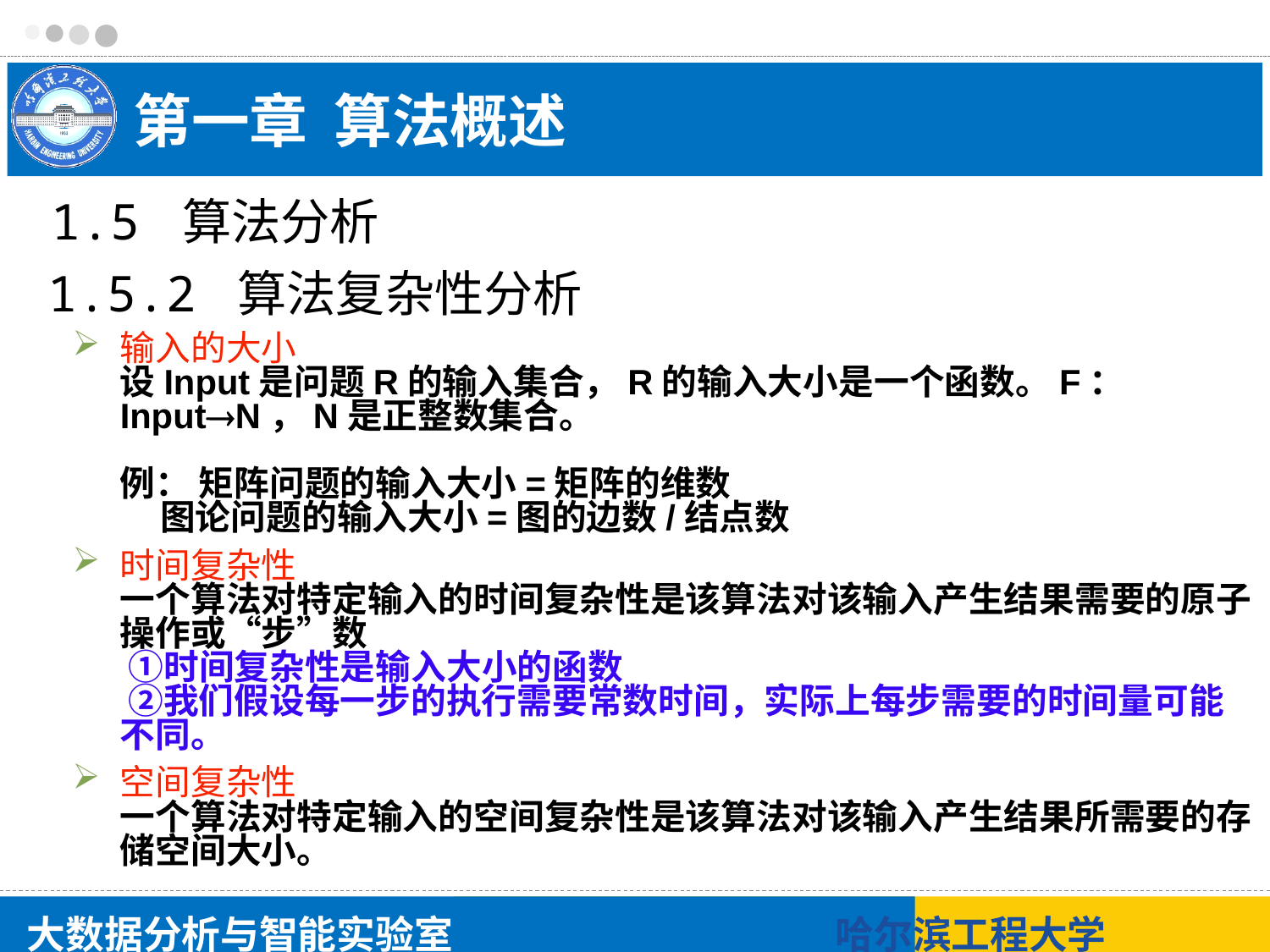

# 第一章  算法概述
1.5 算法分析
1.5.2 算法复杂性分析
输入的大小
设Input是问题R的输入集合，R的输入大小是一个函数。F：Input→N，N是正整数集合。
例： 矩阵问题的输入大小=矩阵的维数
     图论问题的输入大小=图的边数/结点数
时间复杂性
一个算法对特定输入的时间复杂性是该算法对该输入产生结果需要的原子操作或“步”数
 ①时间复杂性是输入大小的函数
 ②我们假设每一步的执行需要常数时间，实际上每步需要的时间量可能不同。
空间复杂性
一个算法对特定输入的空间复杂性是该算法对该输入产生结果所需要的存储空间大小。